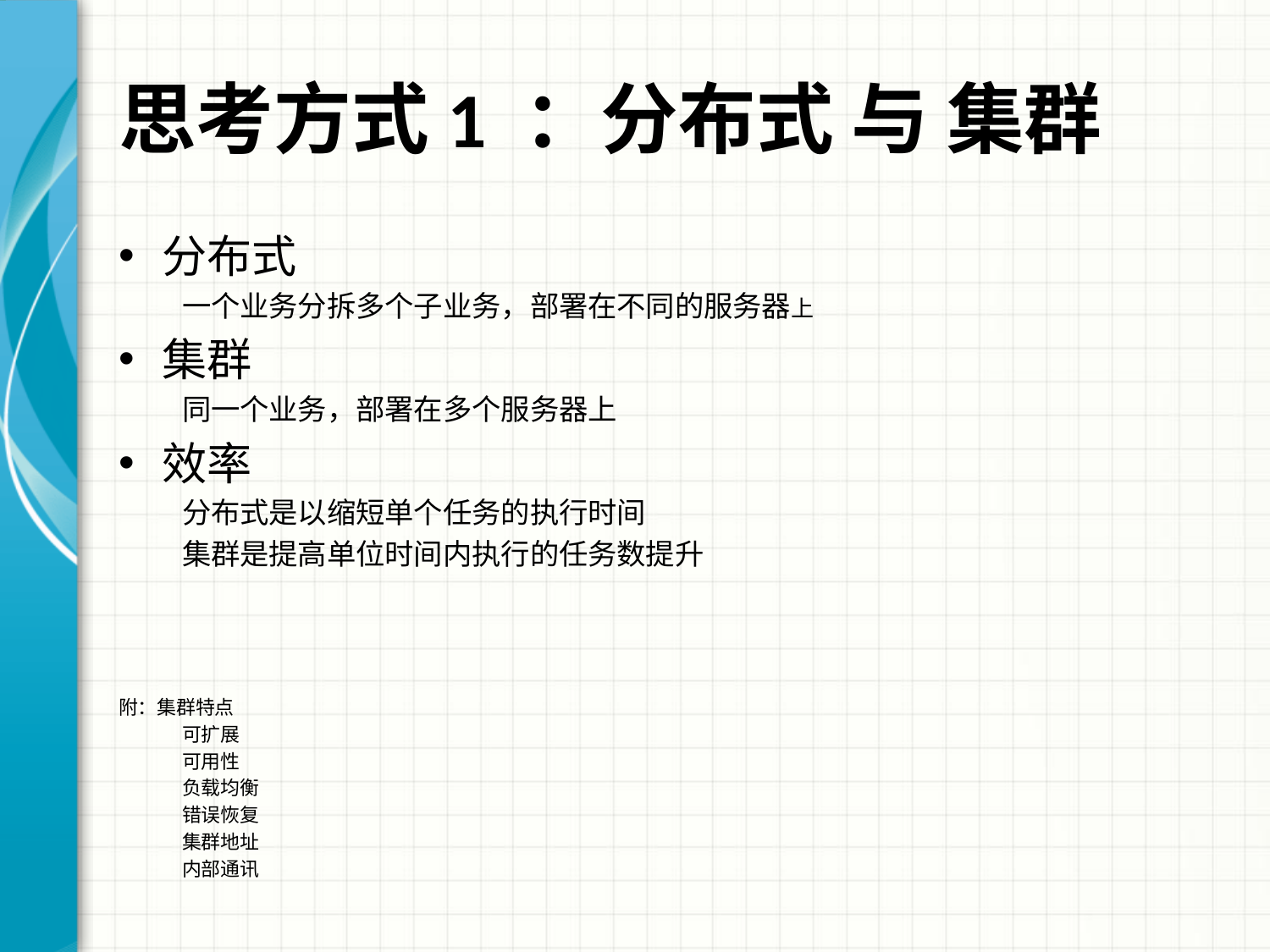

# 思考方式1 ：分布式 与 集群
分布式
	一个业务分拆多个子业务，部署在不同的服务器上
集群
	同一个业务，部署在多个服务器上
效率
	分布式是以缩短单个任务的执行时间
	集群是提高单位时间内执行的任务数提升

附：集群特点
	可扩展
	可用性
	负载均衡
	错误恢复
	集群地址
	内部通讯